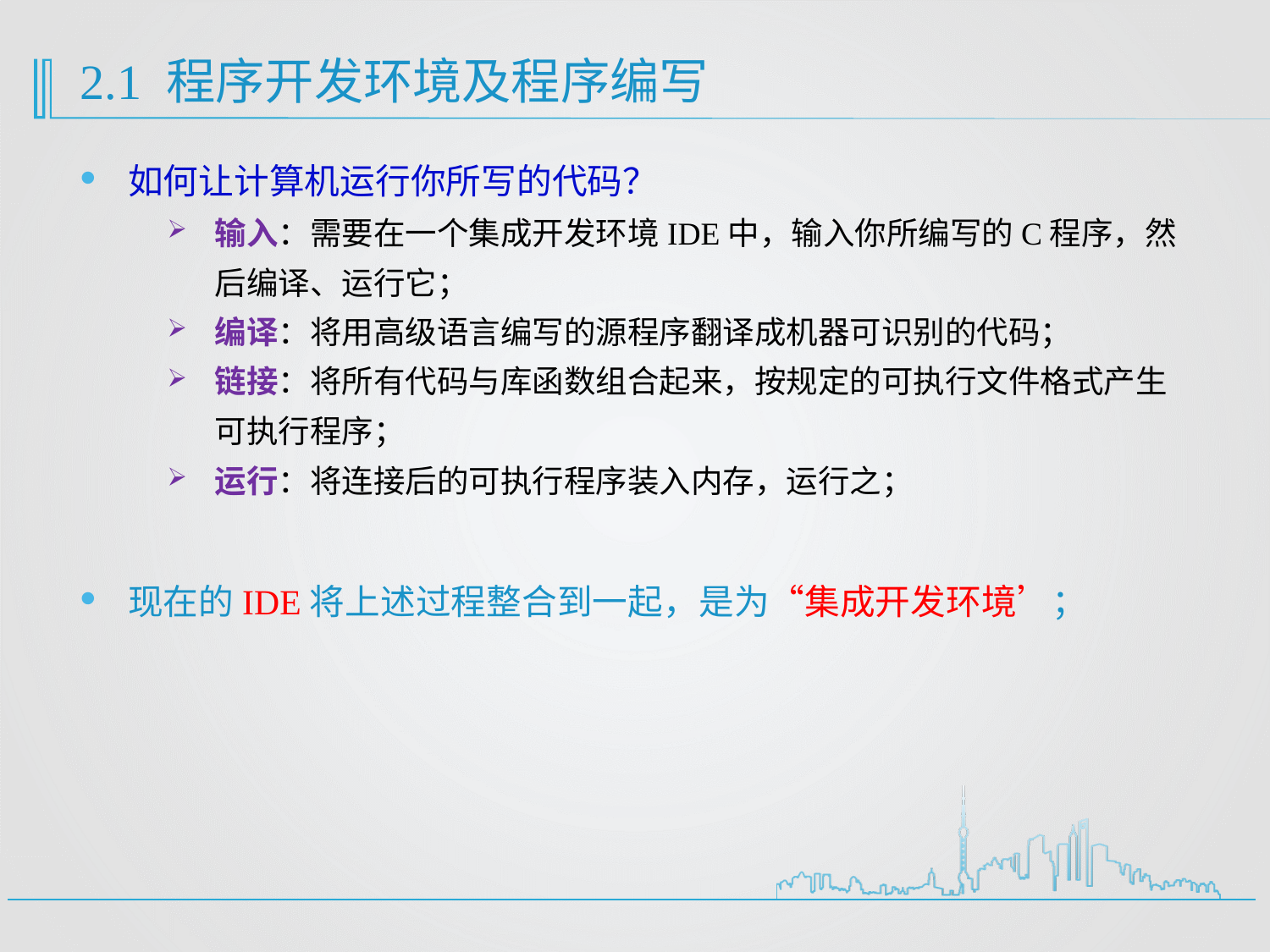

# 2.1 程序开发环境及程序编写
如何让计算机运行你所写的代码？
输入：需要在一个集成开发环境IDE中，输入你所编写的C程序，然后编译、运行它；
编译：将用高级语言编写的源程序翻译成机器可识别的代码；
链接：将所有代码与库函数组合起来，按规定的可执行文件格式产生可执行程序；
运行：将连接后的可执行程序装入内存，运行之；

现在的IDE将上述过程整合到一起，是为“集成开发环境’；